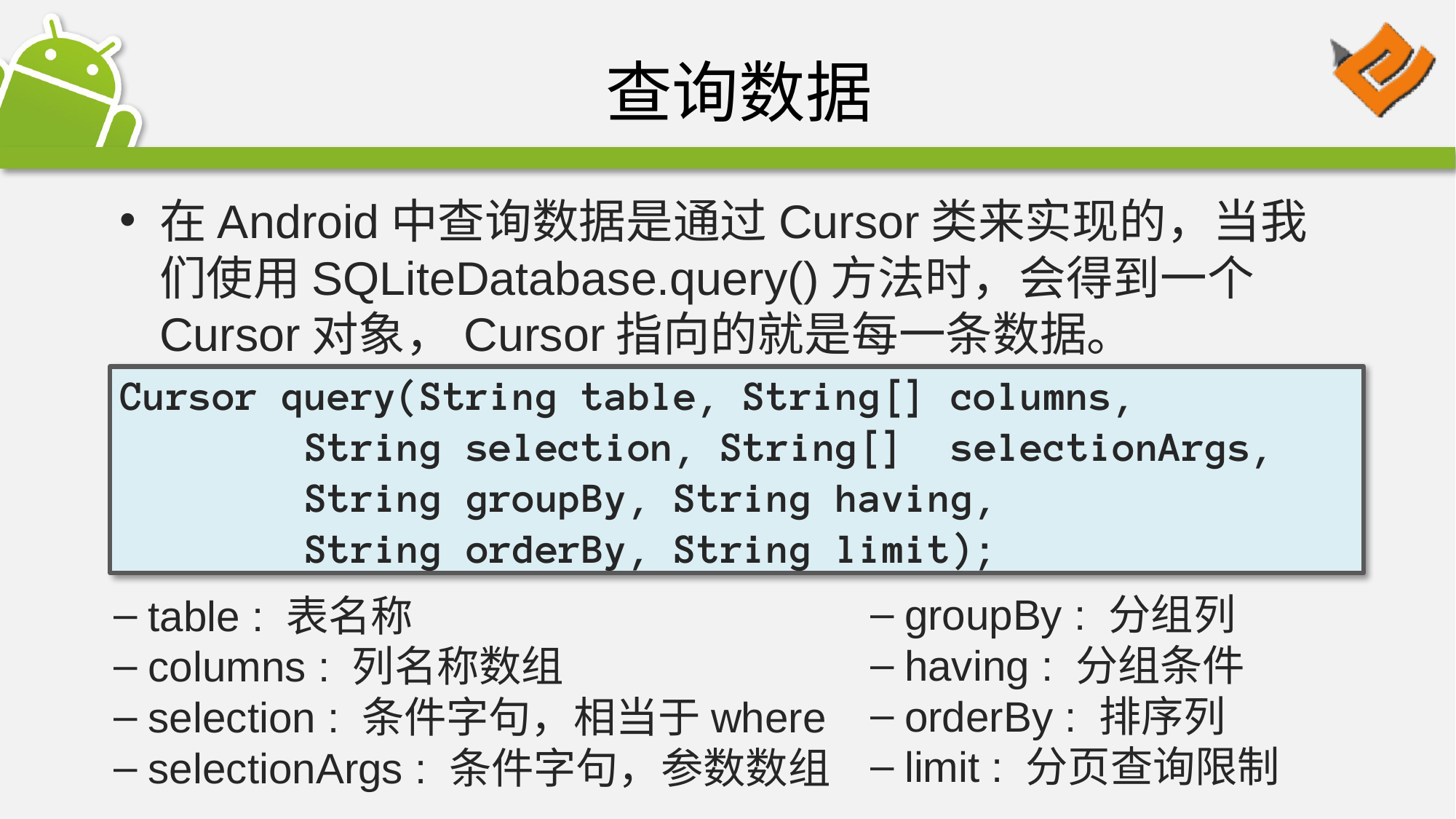

# 查询数据
在Android中查询数据是通过Cursor类来实现的，当我们使用SQLiteDatabase.query()方法时，会得到一个Cursor对象，Cursor指向的就是每一条数据。
Cursor query(String table, String[] columns,
        String selection, String[]  selectionArgs,
        String groupBy, String having,
        String orderBy, String limit);
groupBy : 分组列
having : 分组条件
orderBy : 排序列
limit : 分页查询限制
table : 表名称
columns : 列名称数组
selection : 条件字句，相当于where
selectionArgs : 条件字句，参数数组